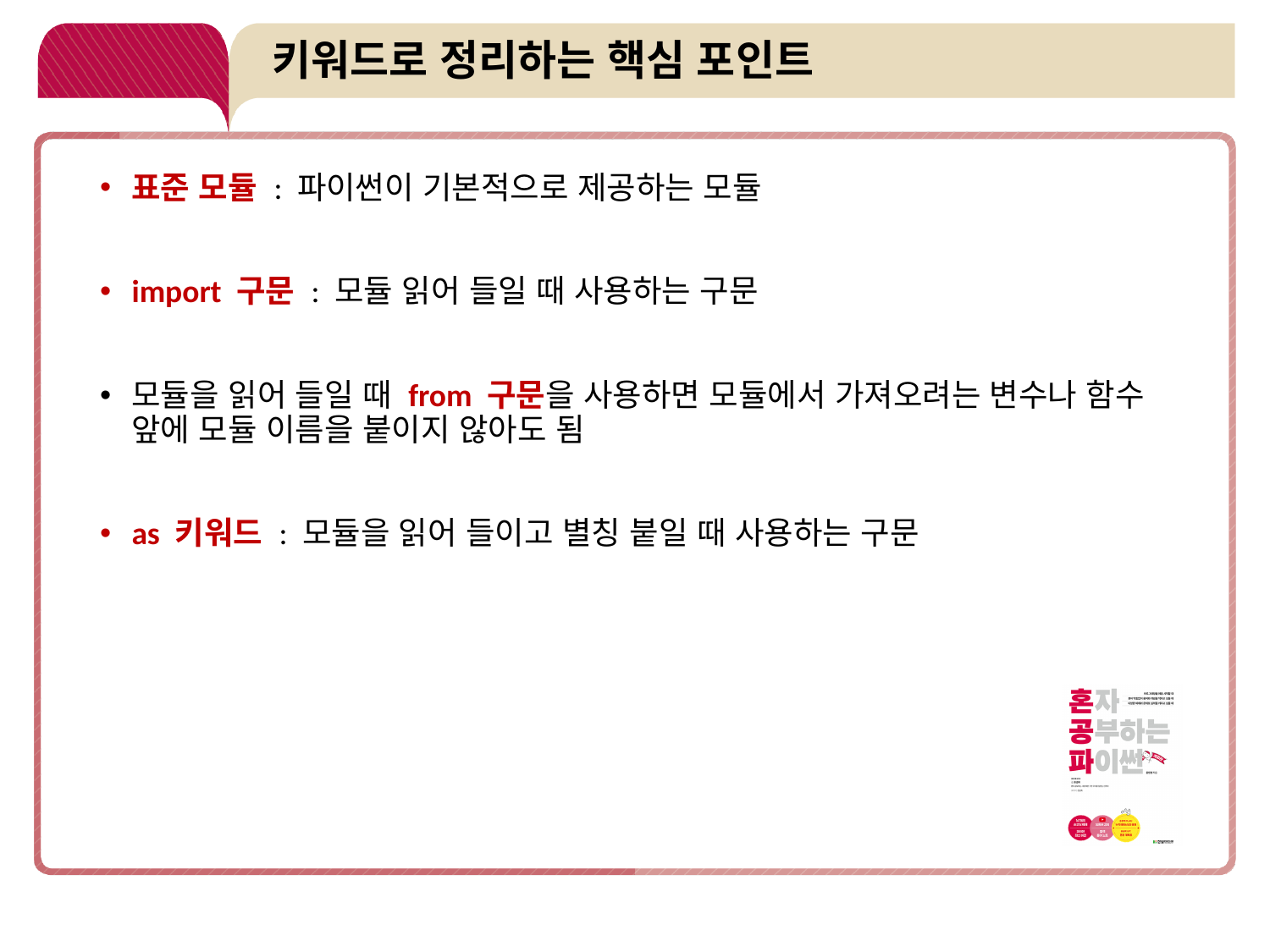

# 키워드로 정리하는 핵심 포인트
표준 모듈 : 파이썬이 기본적으로 제공하는 모듈

import 구문 : 모듈 읽어 들일 때 사용하는 구문

모듈을 읽어 들일 때 from 구문을 사용하면 모듈에서 가져오려는 변수나 함수 앞에 모듈 이름을 붙이지 않아도 됨

as 키워드 : 모듈을 읽어 들이고 별칭 붙일 때 사용하는 구문